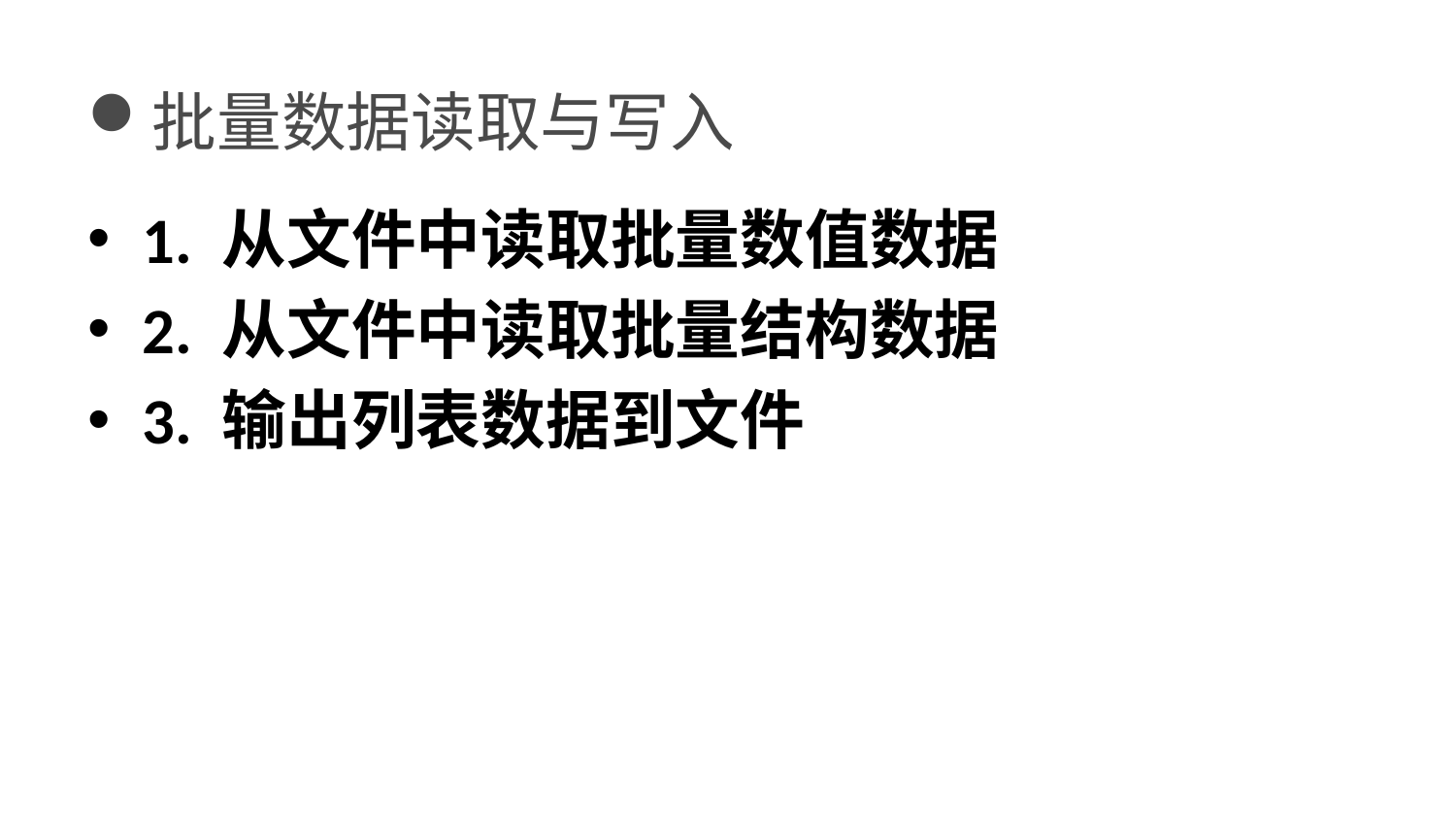

# 批量数据读取与写入
1. 从文件中读取批量数值数据
2. 从文件中读取批量结构数据
3. 输出列表数据到文件